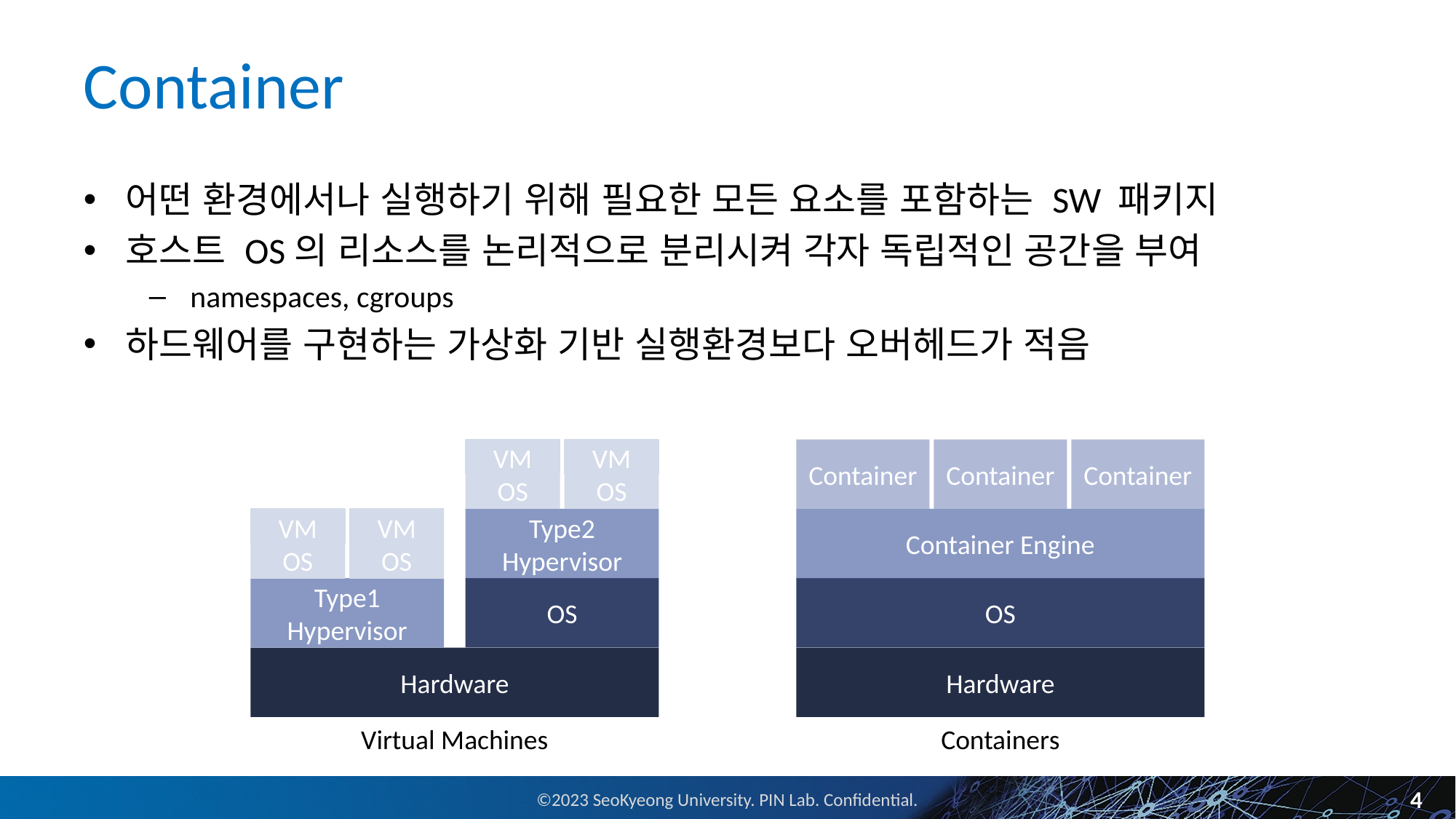

# Container
어떤 환경에서나 실행하기 위해 필요한 모든 요소를 포함하는 SW 패키지
호스트 OS의 리소스를 논리적으로 분리시켜 각자 독립적인 공간을 부여
namespaces, cgroups
하드웨어를 구현하는 가상화 기반 실행환경보다 오버헤드가 적음

VM
OS
VM
OS
Container
Container
Container
VM
OS
VM
OS
Type2 Hypervisor
Container Engine
Type1 Hypervisor
OS
OS
Hardware
Hardware
Virtual Machines
Containers
4